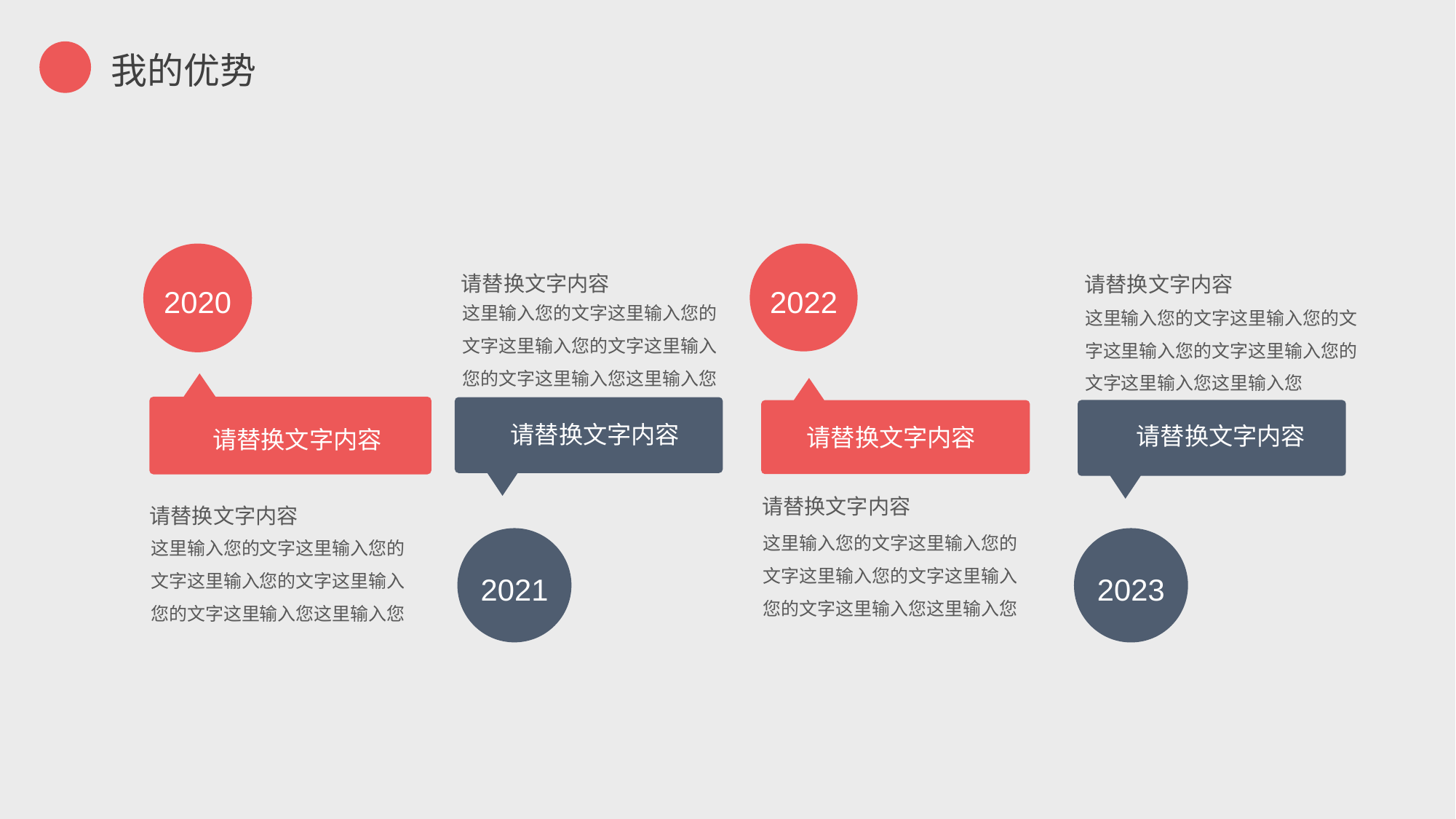

我的优势

2020

2022
请替换文字内容
请替换文字内容
这里输入您的文字这里输入您的文字这里输入您的文字这里输入您的文字这里输入您这里输入您
这里输入您的文字这里输入您的文字这里输入您的文字这里输入您的文字这里输入您这里输入您

请替换文字内容
请替换文字内容
请替换文字内容
请替换文字内容
请替换文字内容
请替换文字内容
这里输入您的文字这里输入您的文字这里输入您的文字这里输入您的文字这里输入您这里输入您
这里输入您的文字这里输入您的文字这里输入您的文字这里输入您的文字这里输入您这里输入您

2021

2023